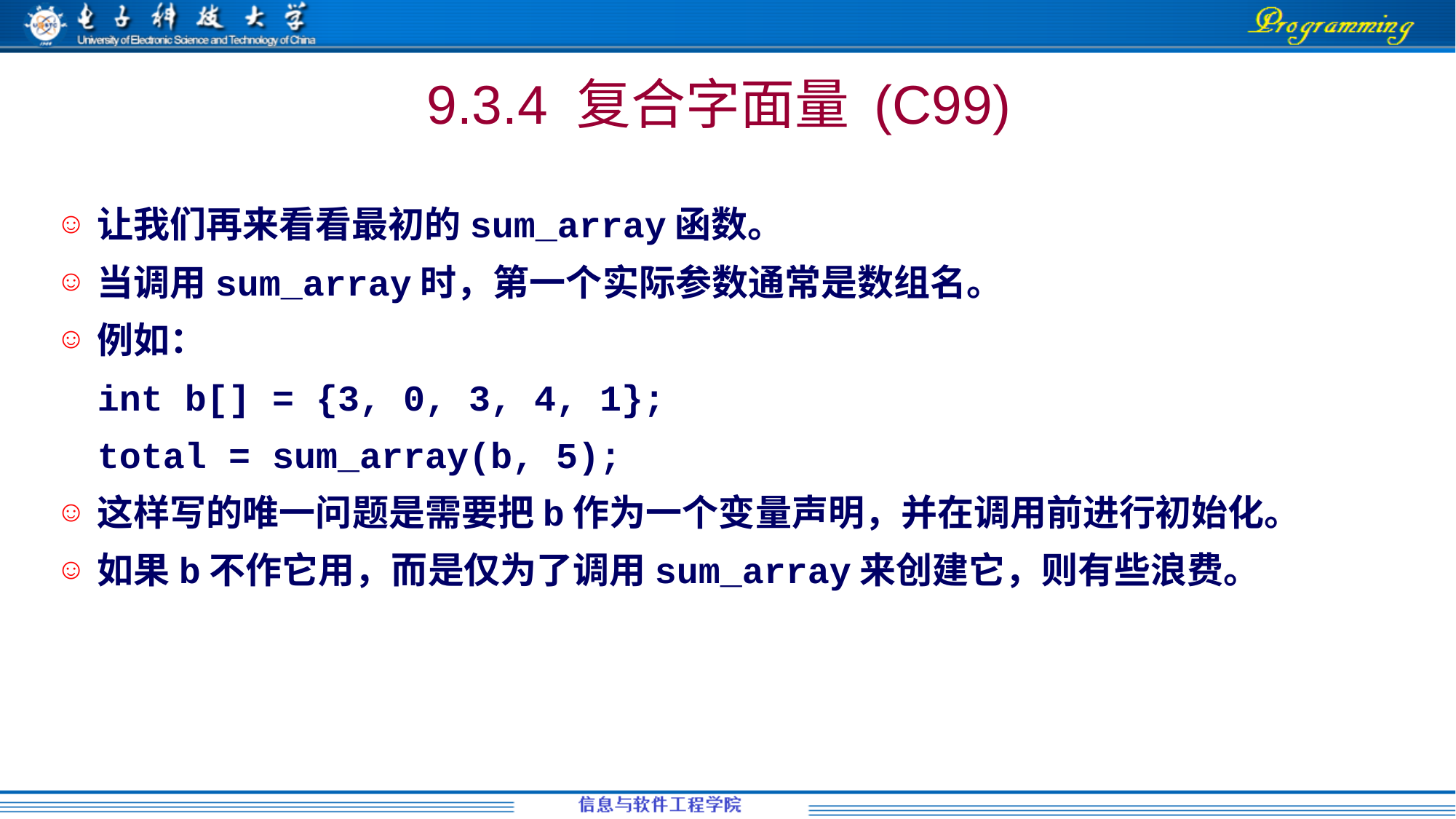

9.3.4 复合字面量 (C99)
让我们再来看看最初的sum_array函数。
当调用sum_array时，第一个实际参数通常是数组名。
例如：
	int b[] = {3, 0, 3, 4, 1};
	total = sum_array(b, 5);
这样写的唯一问题是需要把b作为一个变量声明，并在调用前进行初始化。
如果b不作它用，而是仅为了调用sum_array来创建它，则有些浪费。